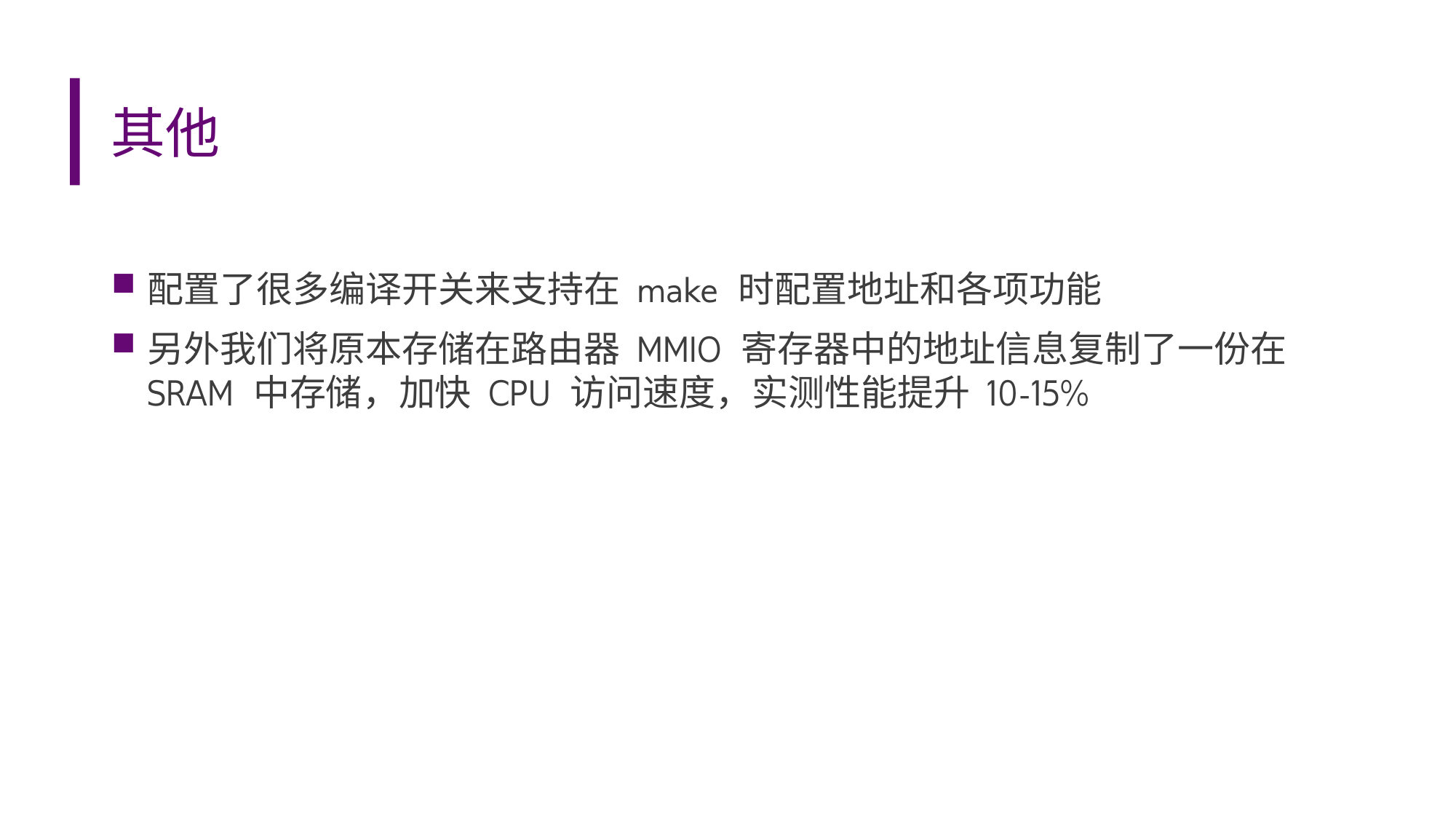

# 其他
配置了很多编译开关来支持在 make 时配置地址和各项功能
另外我们将原本存储在路由器 MMIO 寄存器中的地址信息复制了一份在 SRAM 中存储，加快 CPU 访问速度，实测性能提升 10-15%